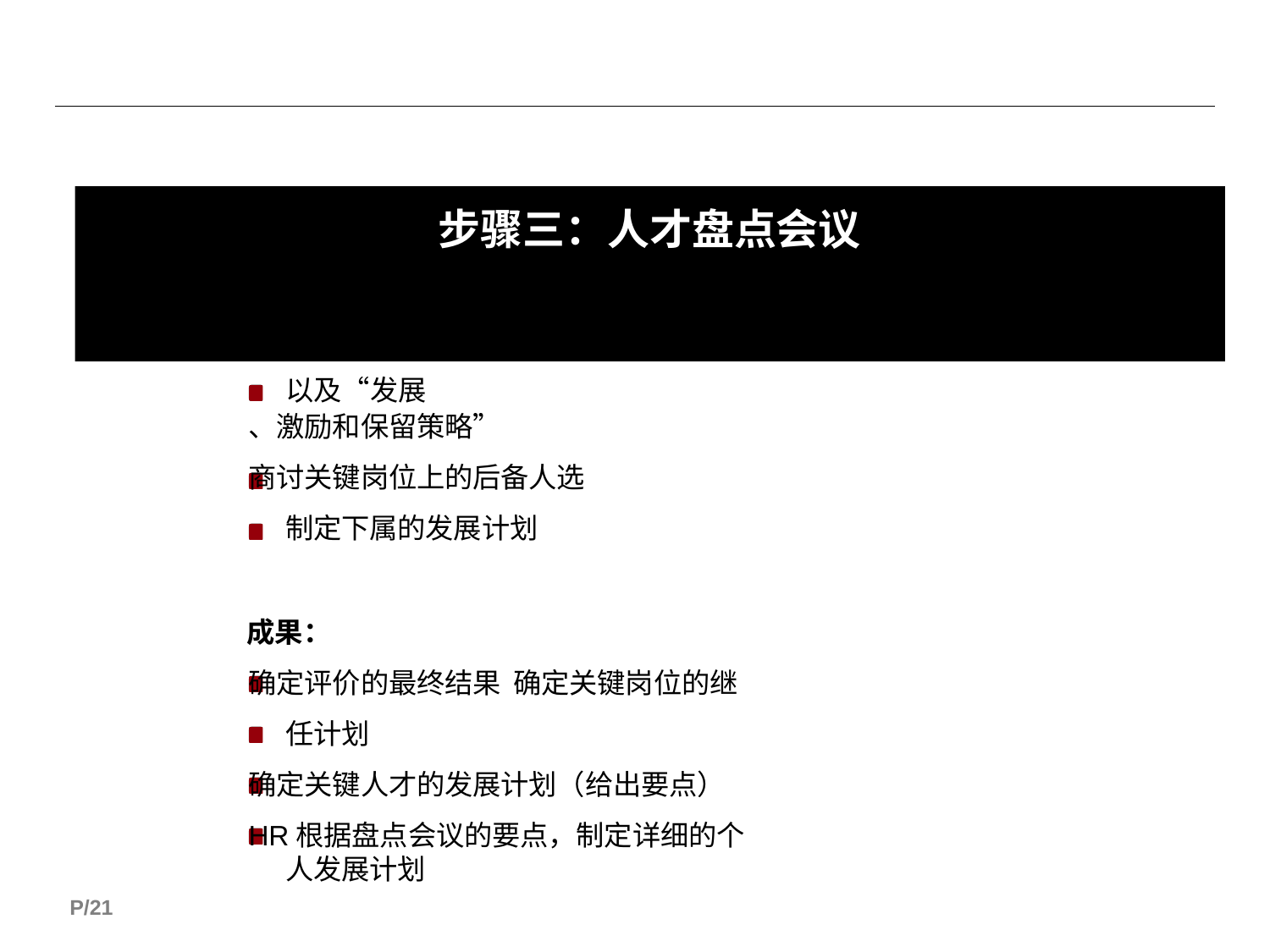

# 步骤三：人才盘点会议
主要策略：  与公司领导、HR专家讨论每位下属的业绩、能力表现，以及“发展
、激励和保留策略”
商讨关键岗位上的后备人选  制定下属的发展计划

成果：
确定评价的最终结果  确定关键岗位的继任计划
确定关键人才的发展计划（给出要点）
HR根据盘点会议的要点，制定详细的个人发展计划

P/21